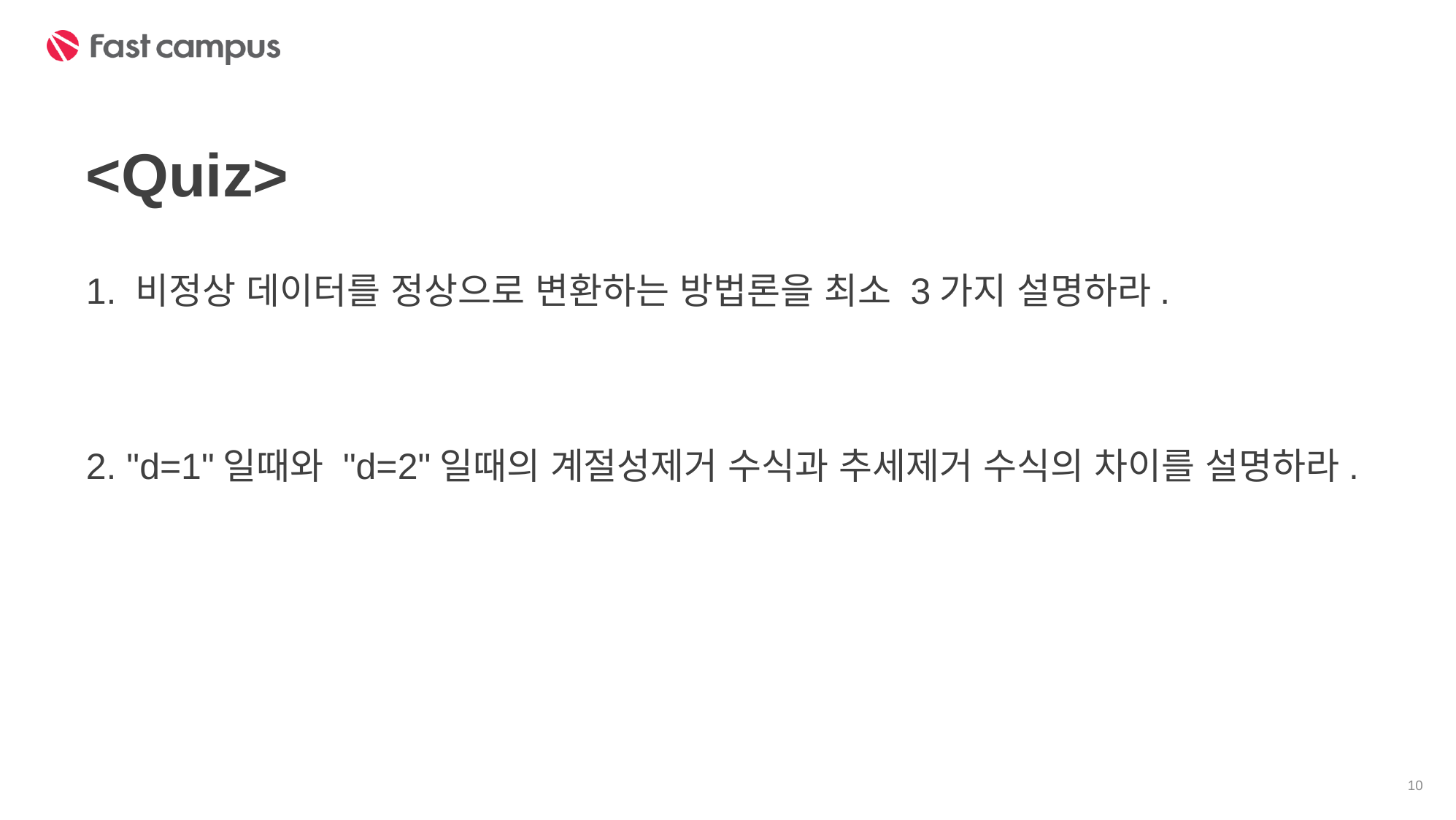

# <Quiz> 1. 비정상 데이터를 정상으로 변환하는 방법론을 최소 3가지 설명하라. 2. "d=1"일때와 "d=2"일때의 계절성제거 수식과 추세제거 수식의 차이를 설명하라.
10